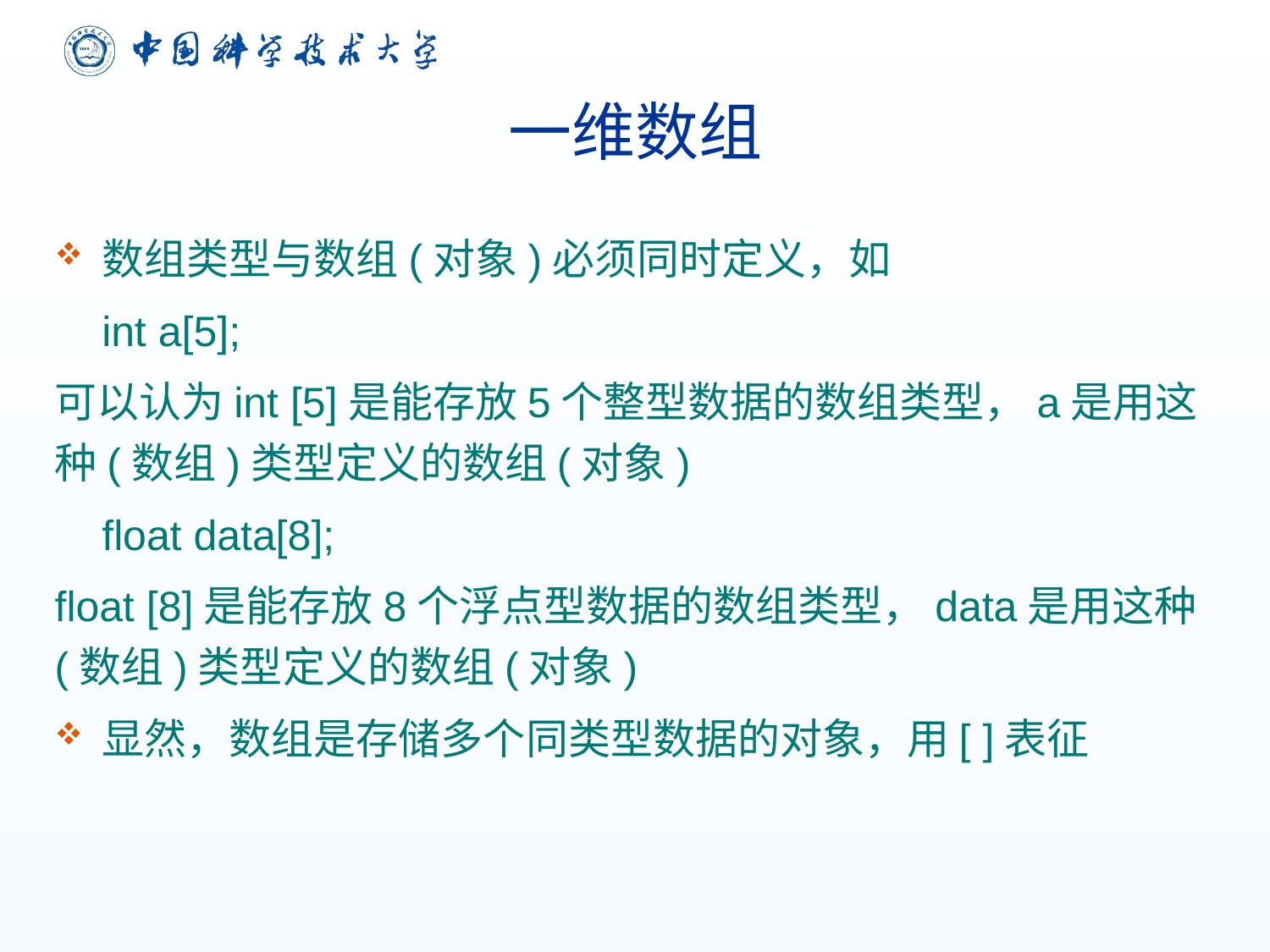

# 一维数组
数组类型与数组(对象)必须同时定义，如
    int a[5];
可以认为int [5]是能存放5个整型数据的数组类型，a是用这种(数组)类型定义的数组(对象)
    float data[8];
float [8]是能存放8个浮点型数据的数组类型，data是用这种(数组)类型定义的数组(对象)
显然，数组是存储多个同类型数据的对象，用[ ]表征